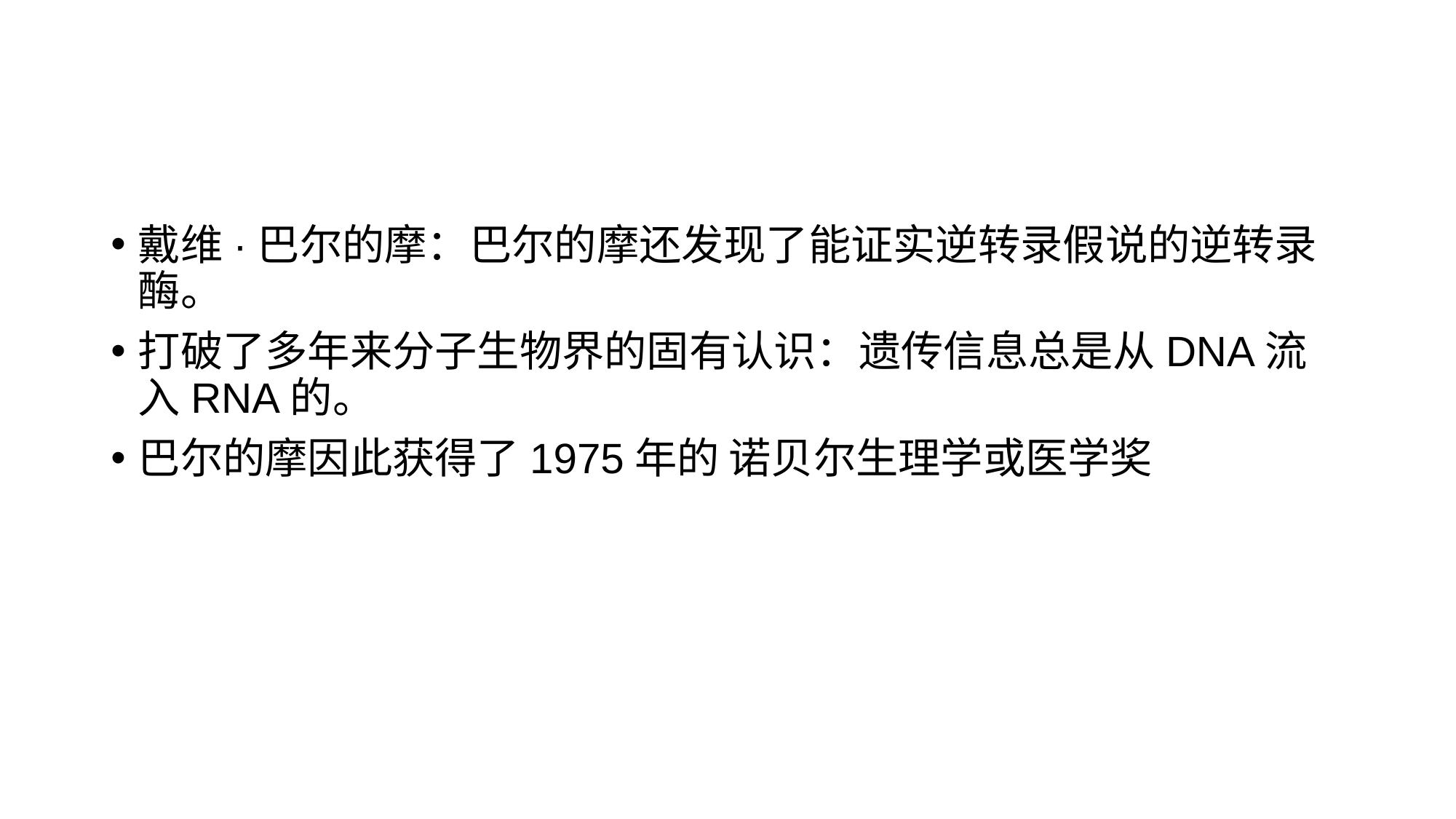

#
戴维·巴尔的摩：巴尔的摩还发现了能证实逆转录假说的逆转录酶。
打破了多年来分子生物界的固有认识：遗传信息总是从DNA流入RNA的。
巴尔的摩因此获得了1975年的 诺贝尔生理学或医学奖